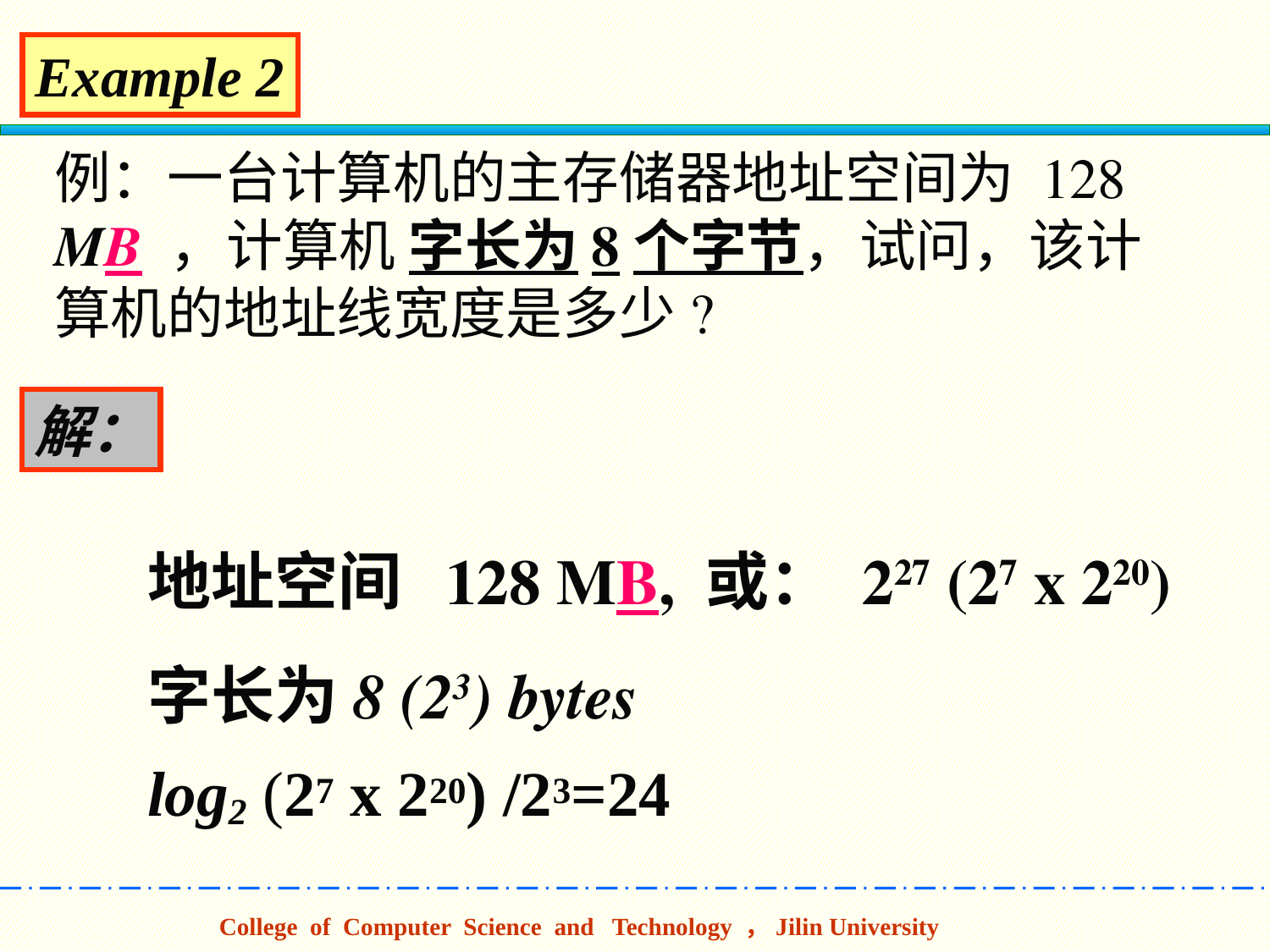

Example 2
例：一台计算机的主存储器地址空间为 128 MB ，计算机 字长为8个字节，试问，该计算机的地址线宽度是多少?
解：
地址空间  128 MB, 或： 227 (27 x 220)
字长为8 (23) bytes
log2 (27 x 220) /23=24